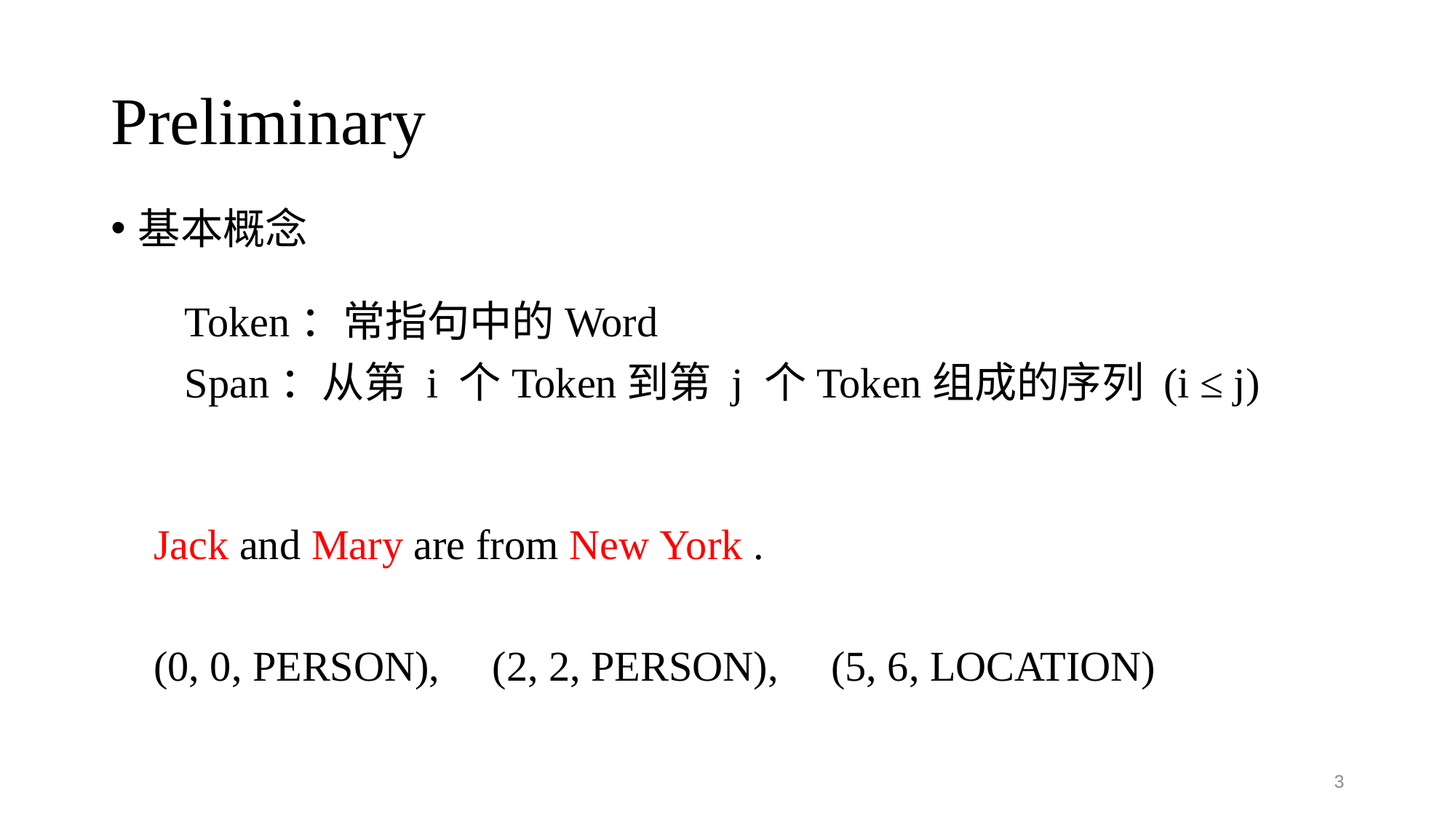

# Preliminary
基本概念

Token：常指句中的Word
Span：从第 i 个Token到第 j 个Token组成的序列 (i ≤ j)
Jack and Mary are from New York .

(0, 0, PERSON),     (2, 2, PERSON),     (5, 6, LOCATION)
3